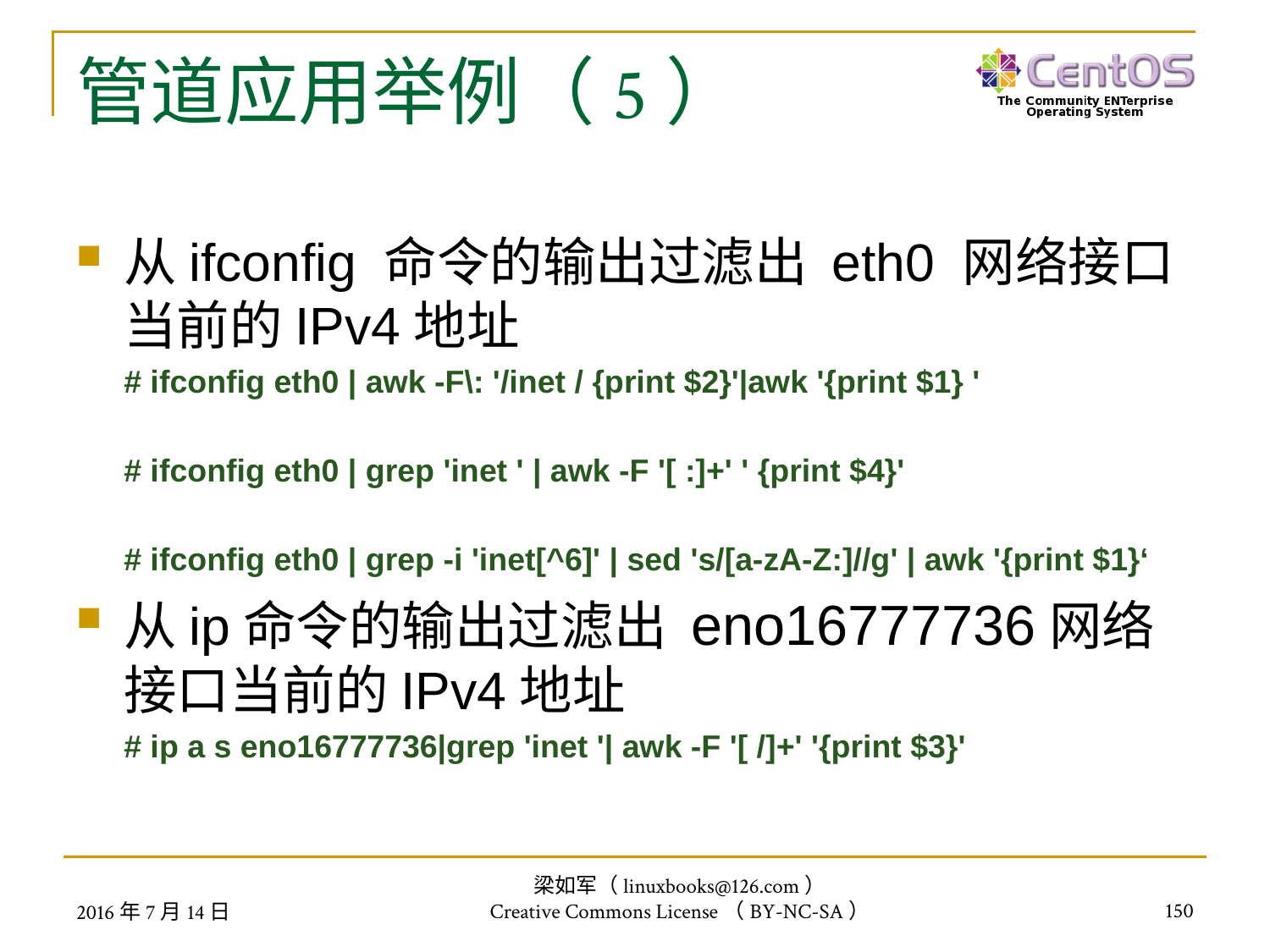

# 管道应用举例（5）
从ifconfig 命令的输出过滤出 eth0 网络接口当前的IPv4地址
# ifconfig eth0 | awk -F\: '/inet / {print $2}'|awk '{print $1} '

# ifconfig eth0 | grep 'inet ' | awk -F '[ :]+' ' {print $4}'

# ifconfig eth0 | grep -i 'inet[^6]' | sed 's/[a-zA-Z:]//g' | awk '{print $1}‘
从ip命令的输出过滤出 eno16777736网络接口当前的IPv4地址
# ip a s eno16777736|grep 'inet '| awk -F '[ /]+' '{print $3}'
梁如军（linuxbooks@126.com）
Creative Commons License（BY-NC-SA）
2016年7月14日
150